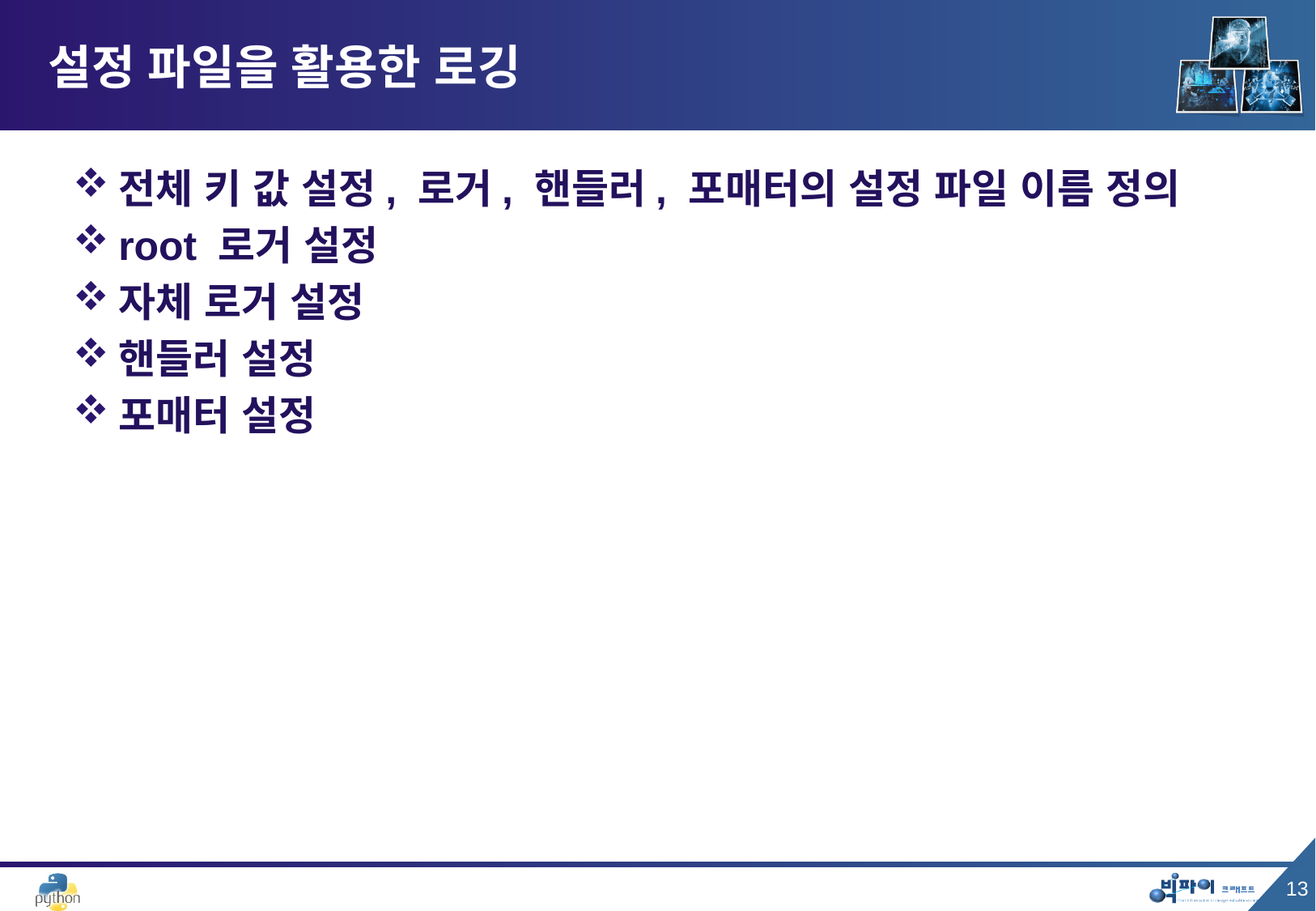

# 설정 파일을 활용한 로깅
전체 키 값 설정, 로거, 핸들러, 포매터의 설정 파일 이름 정의
root 로거 설정
자체 로거 설정
핸들러 설정
포매터 설정